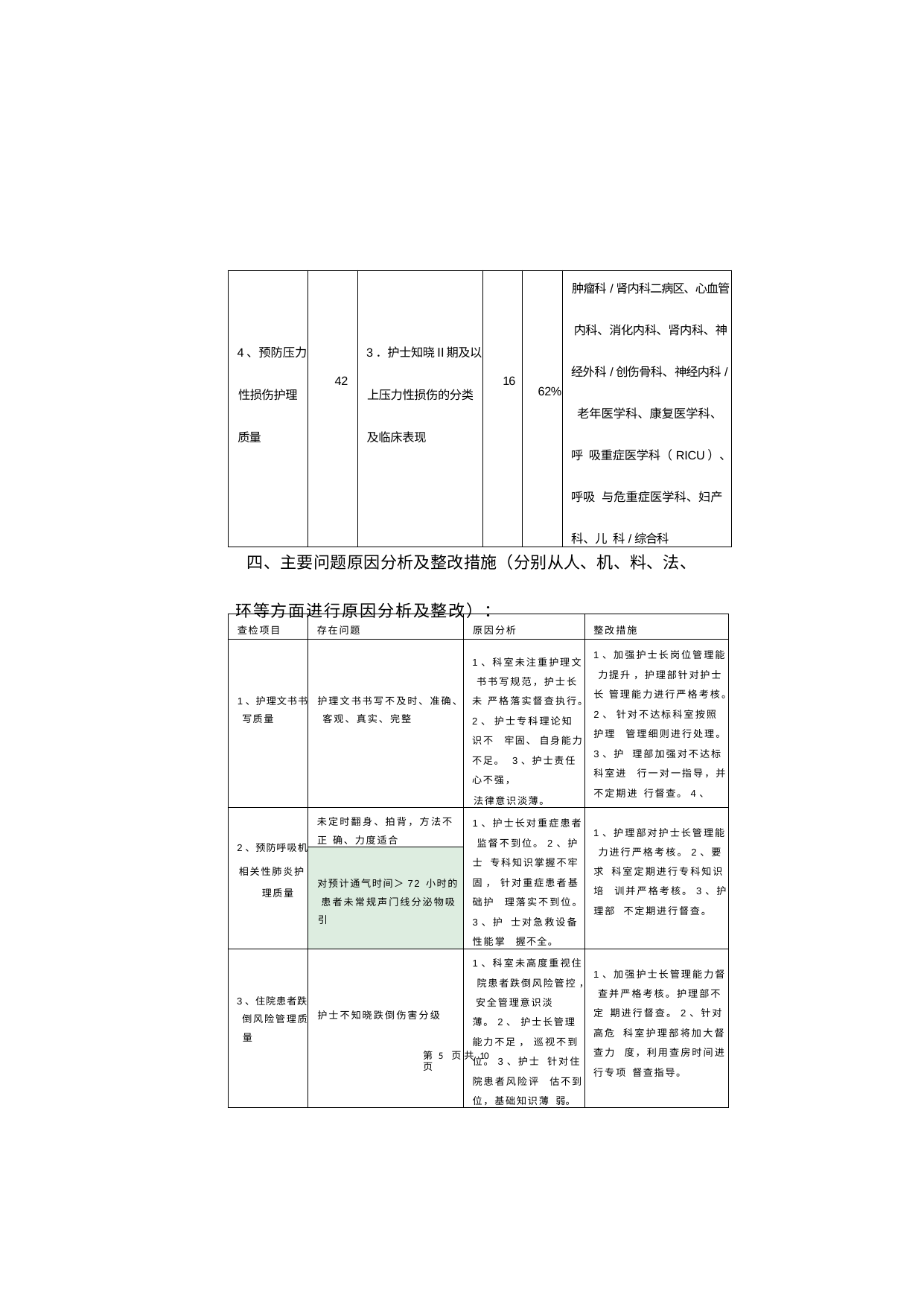

| 4、预防压力 性损伤护理 质量 | 42 | 3．护士知晓Ⅱ期及以 上压力性损伤的分类 及临床表现 | 16 | 62% | 肿瘤科/肾内科二病区、心血管 内科、消化内科、肾内科、神 经外科/创伤骨科、神经内科/ 老年医学科、康复医学科、呼 吸重症医学科（RICU）、呼吸 与危重症医学科、妇产科、儿 科/综合科 |
| --- | --- | --- | --- | --- | --- |

四、主要问题原因分析及整改措施（分别从人、机、料、法、
环等方面进行原因分析及整改）：
| 查检项目 | 存在问题 | 原因分析 | 整改措施 |
| --- | --- | --- | --- |
| 1、护理文书书 写质量 | 护理文书书写不及时、准确、 客观、真实、完整 | 1、科室未注重护理文 书书写规范，护士长未 严格落实督查执行。2、 护士专科理论知识不 牢固、 自身能力不足。 3、护士责任心不强， 法律意识淡薄。 | 1、加强护士长岗位管理能 力提升 ，护理部针对护士长 管理能力进行严格考核。2、 针对不达标科室按照护理 管理细则进行处理。3、护 理部加强对不达标科室进 行一对一指导，并不定期进 行督查。4、 |
| 2、预防呼吸机 相关性肺炎护 理质量 | 未定时翻身、拍背，方法不正 确、力度适合 | 1、护士长对重症患者 监督不到位。2、护士 专科知识掌握不牢固 ， 针对重症患者基础护 理落实不到位。3、护 士对急救设备性能掌 握不全。 | 1、护理部对护士长管理能 力进行严格考核。2、要求 科室定期进行专科知识培 训并严格考核。3、护理部 不定期进行督查。 |
|  | 对预计通气时间＞72 小时的 患者未常规声门线分泌物吸引 |  |  |
| 3、住院患者跌 倒风险管理质 量 | 护士不知晓跌倒伤害分级 | 1、科室未高度重视住 院患者跌倒风险管控 ， 安全管理意识淡薄。2、 护士长管理能力不足 ， 巡视不到位。3、护士 针对住院患者风险评 估不到位，基础知识薄 弱。 | 1、加强护士长管理能力督 查并严格考核。护理部不定 期进行督查。2、针对高危 科室护理部将加大督查力 度，利用查房时间进行专项 督查指导。 |

第 5  页 共 10  页